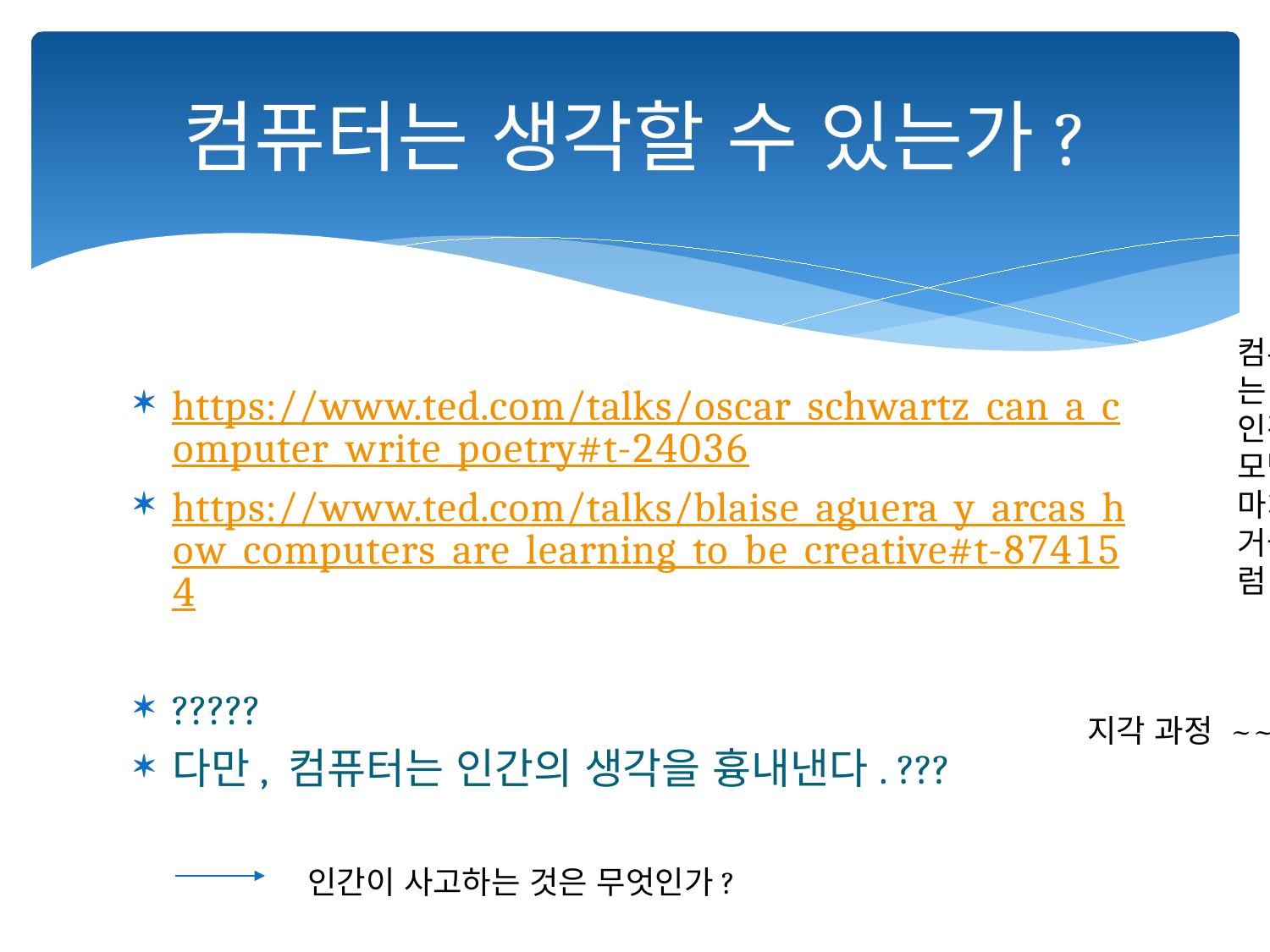

# 컴퓨터는 생각할 수 있는가?
컴퓨터는 인간을 모방
마치 거울처럼
https://www.ted.com/talks/oscar_schwartz_can_a_computer_write_poetry#t-24036
https://www.ted.com/talks/blaise_aguera_y_arcas_how_computers_are_learning_to_be_creative#t-874154

?????
다만, 컴퓨터는 인간의 생각을 흉내낸다. ???
지각 과정 ~~>사고 과정
인간이 사고하는 것은 무엇인가?